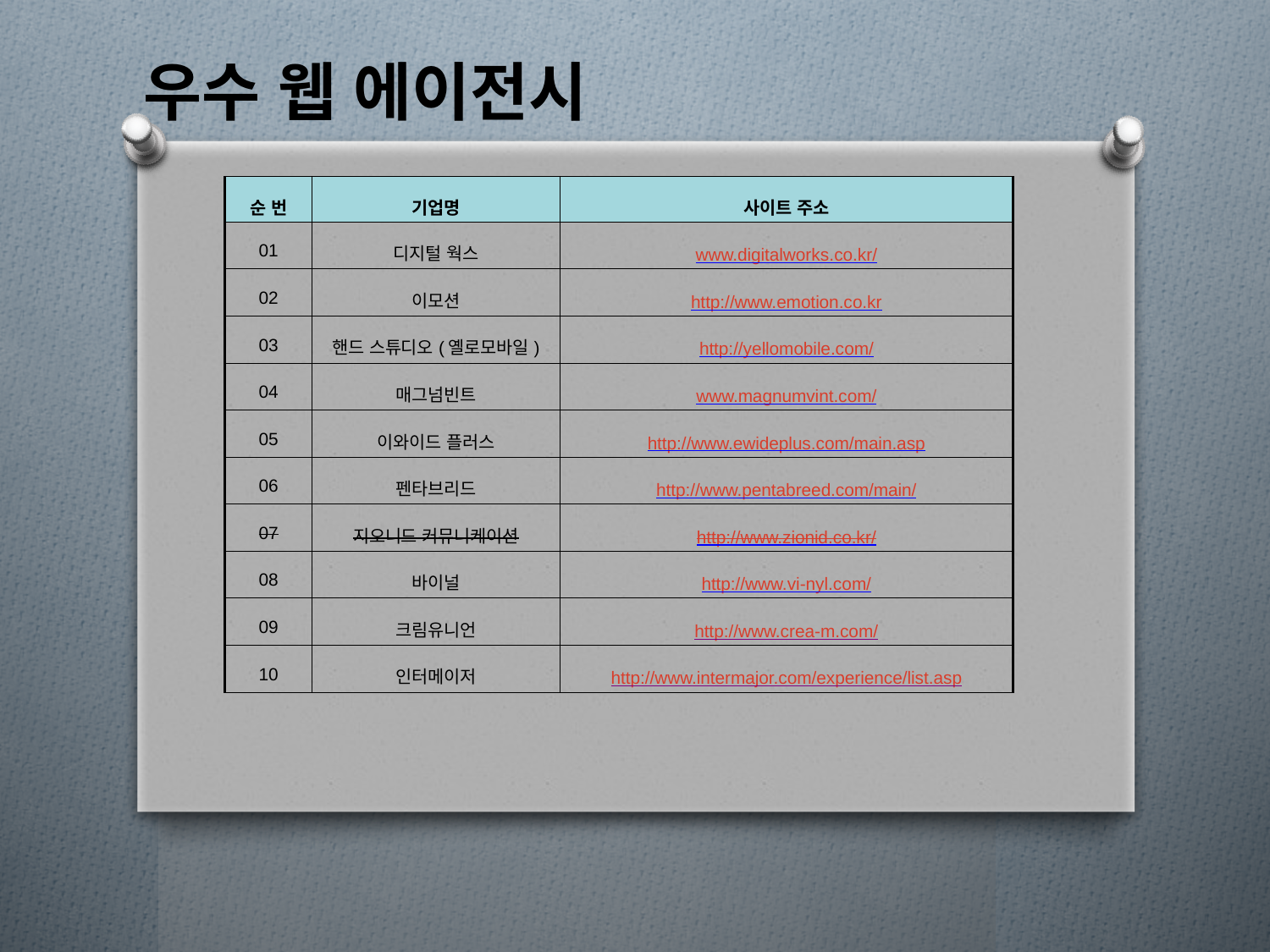

우수 웹 에이전시
| 순 번 | 기업명 | 사이트 주소 |
| --- | --- | --- |
| 01 | 디지털 웍스 | www.digitalworks.co.kr/ |
| 02 | 이모션 | http://www.emotion.co.kr |
| 03 | 핸드 스튜디오(옐로모바일) | http://yellomobile.com/ |
| 04 | 매그넘빈트 | www.magnumvint.com/ |
| 05 | 이와이드 플러스 | http://www.ewideplus.com/main.asp |
| 06 | 펜타브리드 | http://www.pentabreed.com/main/ |
| 07 | 지오니드 커뮤니케이션 | http://www.zionid.co.kr/ |
| 08 | 바이널 | http://www.vi-nyl.com/ |
| 09 | 크림유니언 | http://www.crea-m.com/ |
| 10 | 인터메이저 | http://www.intermajor.com/experience/list.asp |